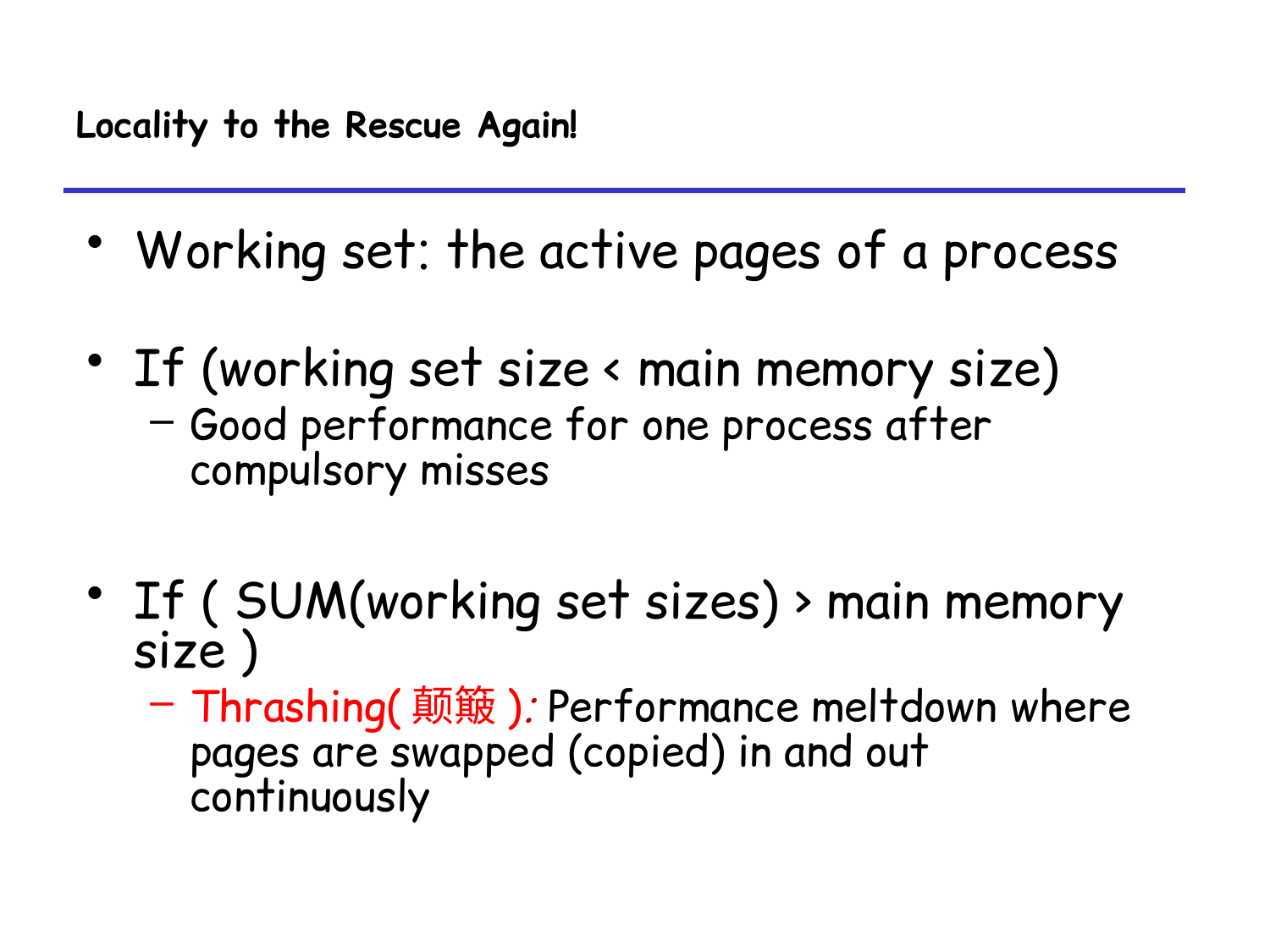

# Locality to the Rescue Again!
Working set: the active pages of a process

If (working set size < main memory size)
Good performance for one process after compulsory misses

If ( SUM(working set sizes) > main memory size )
Thrashing(颠簸): Performance meltdown where pages are swapped (copied) in and out continuously